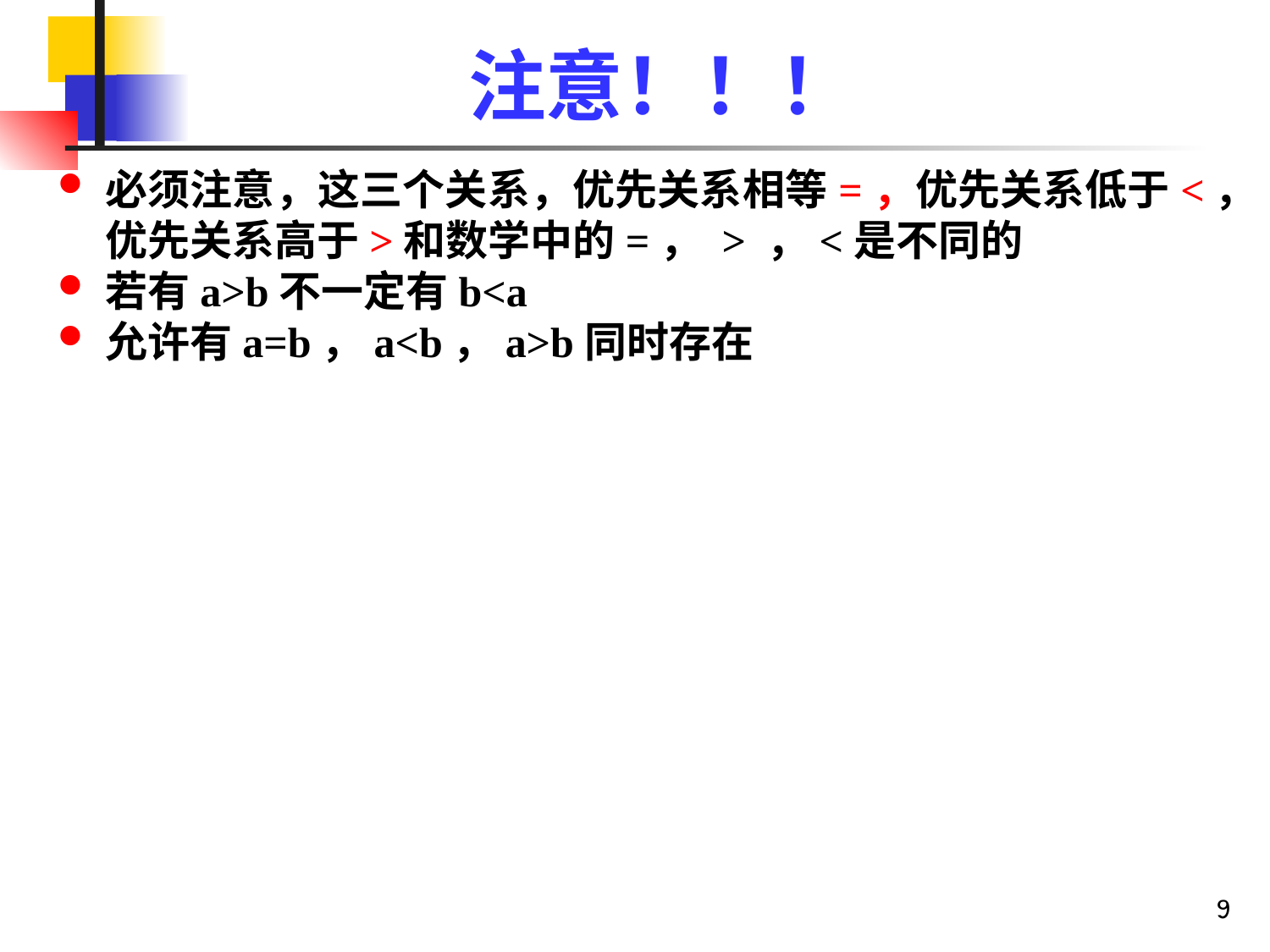

# 注意！！！
必须注意，这三个关系，优先关系相等=，优先关系低于<，优先关系高于>和数学中的=， > ，<是不同的
若有a>b不一定有b<a
允许有a=b，a<b，a>b同时存在
9